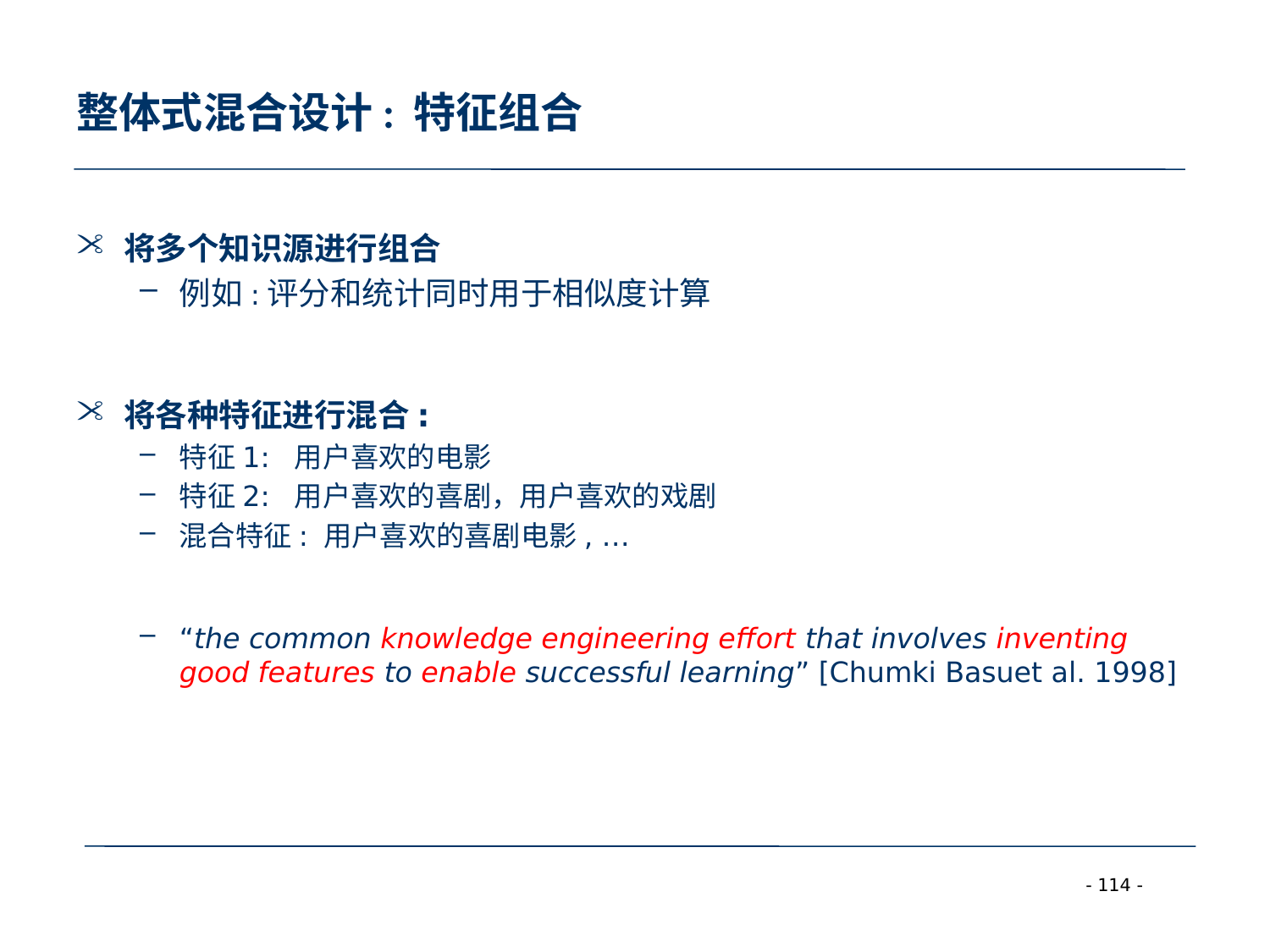

# 整体式混合设计: 特征组合
将多个知识源进行组合
例如:评分和统计同时用于相似度计算

将各种特征进行混合:
特征1:  用户喜欢的电影
特征2:  用户喜欢的喜剧，用户喜欢的戏剧
混合特征: 用户喜欢的喜剧电影, …

“the common knowledge engineering effort that involves inventing good features to enable successful learning” [Chumki Basuet al. 1998]